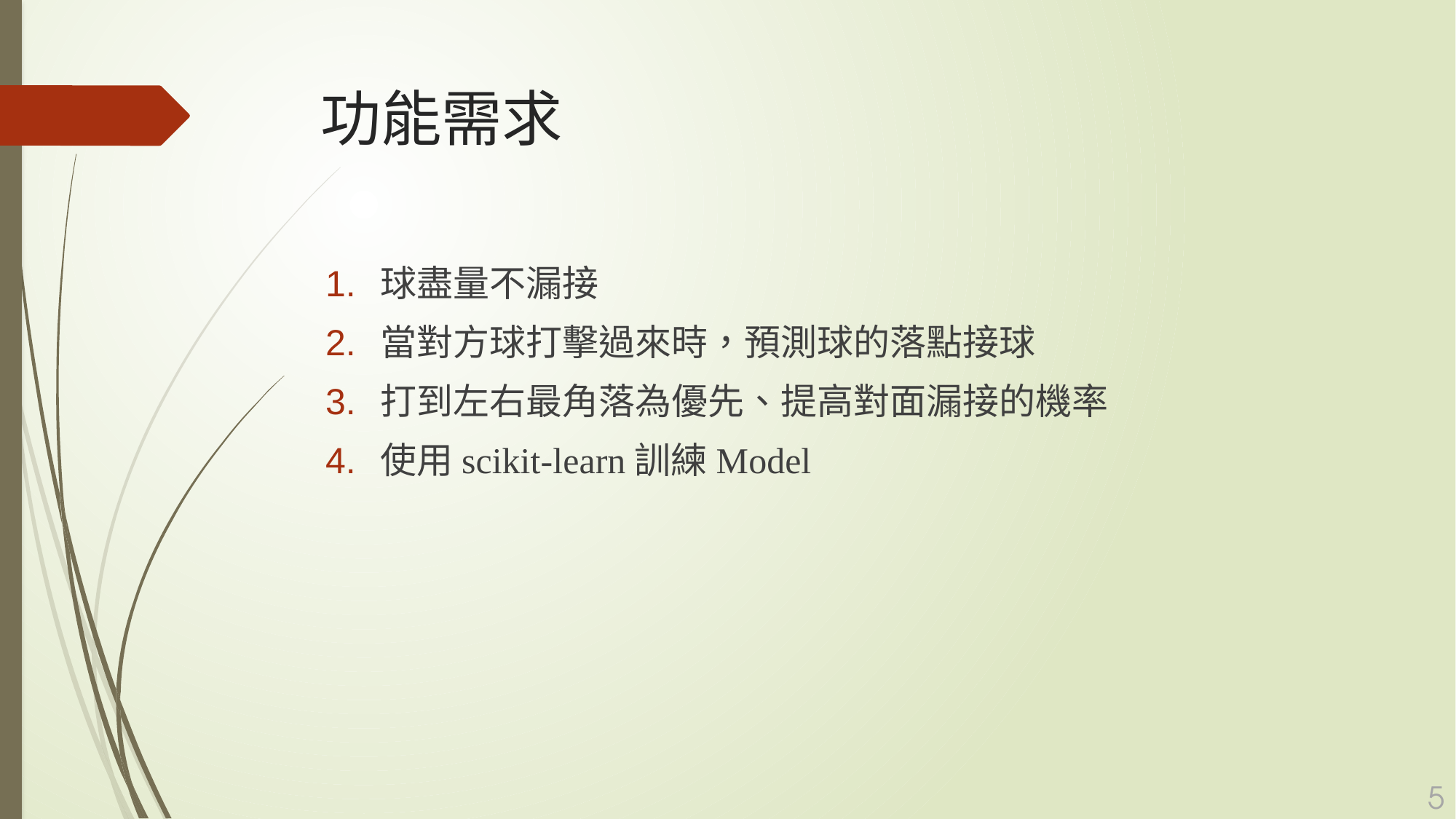

# 功能需求
球盡量不漏接
當對方球打擊過來時，預測球的落點接球
打到左右最角落為優先、提高對面漏接的機率
使用scikit-learn訓練Model
5